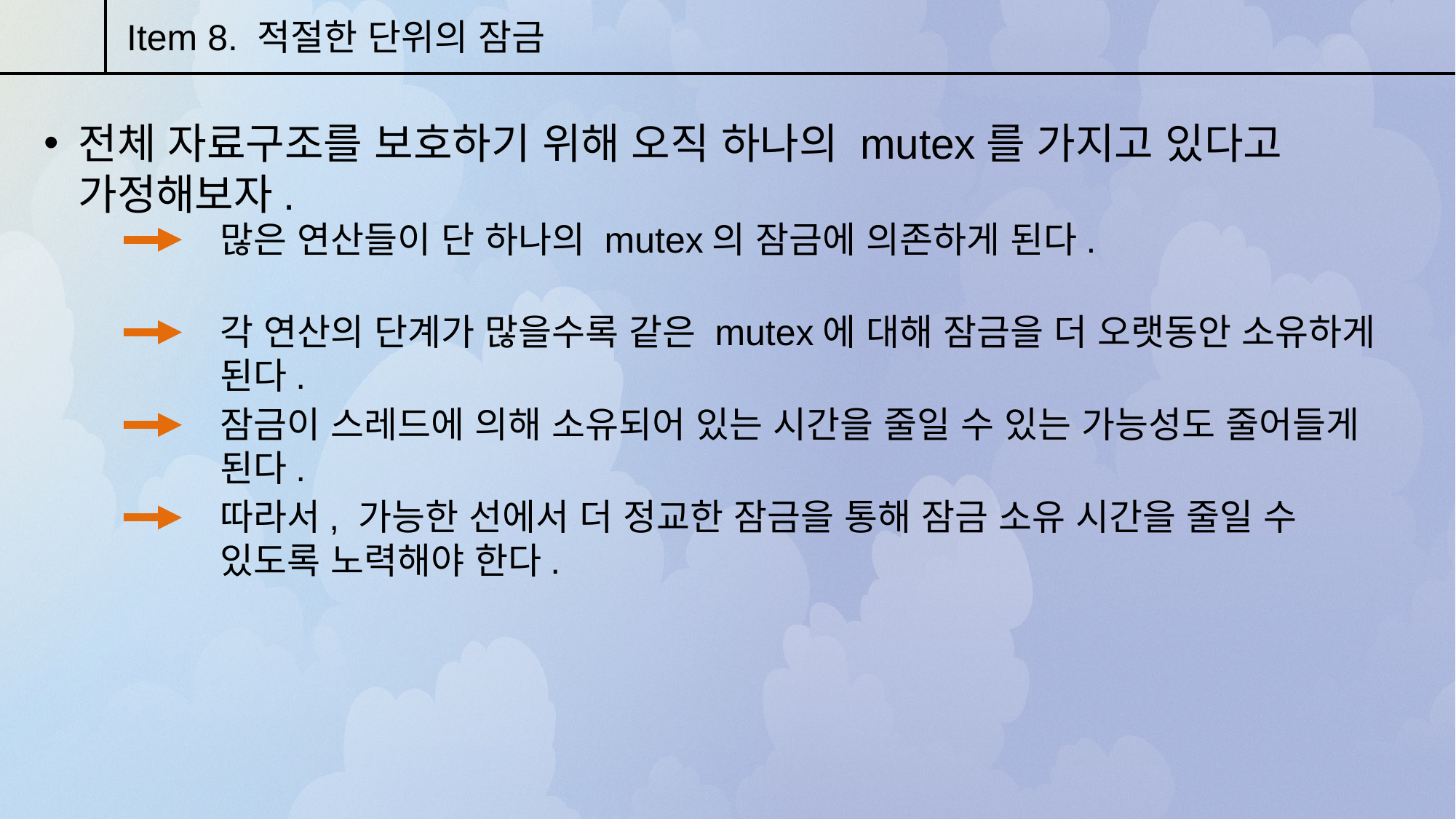

Item 8. 적절한 단위의 잠금
전체 자료구조를 보호하기 위해 오직 하나의 mutex를 가지고 있다고 가정해보자.
많은 연산들이 단 하나의 mutex의 잠금에 의존하게 된다.
각 연산의 단계가 많을수록 같은 mutex에 대해 잠금을 더 오랫동안 소유하게 된다.
잠금이 스레드에 의해 소유되어 있는 시간을 줄일 수 있는 가능성도 줄어들게 된다.
따라서, 가능한 선에서 더 정교한 잠금을 통해 잠금 소유 시간을 줄일 수 있도록 노력해야 한다.